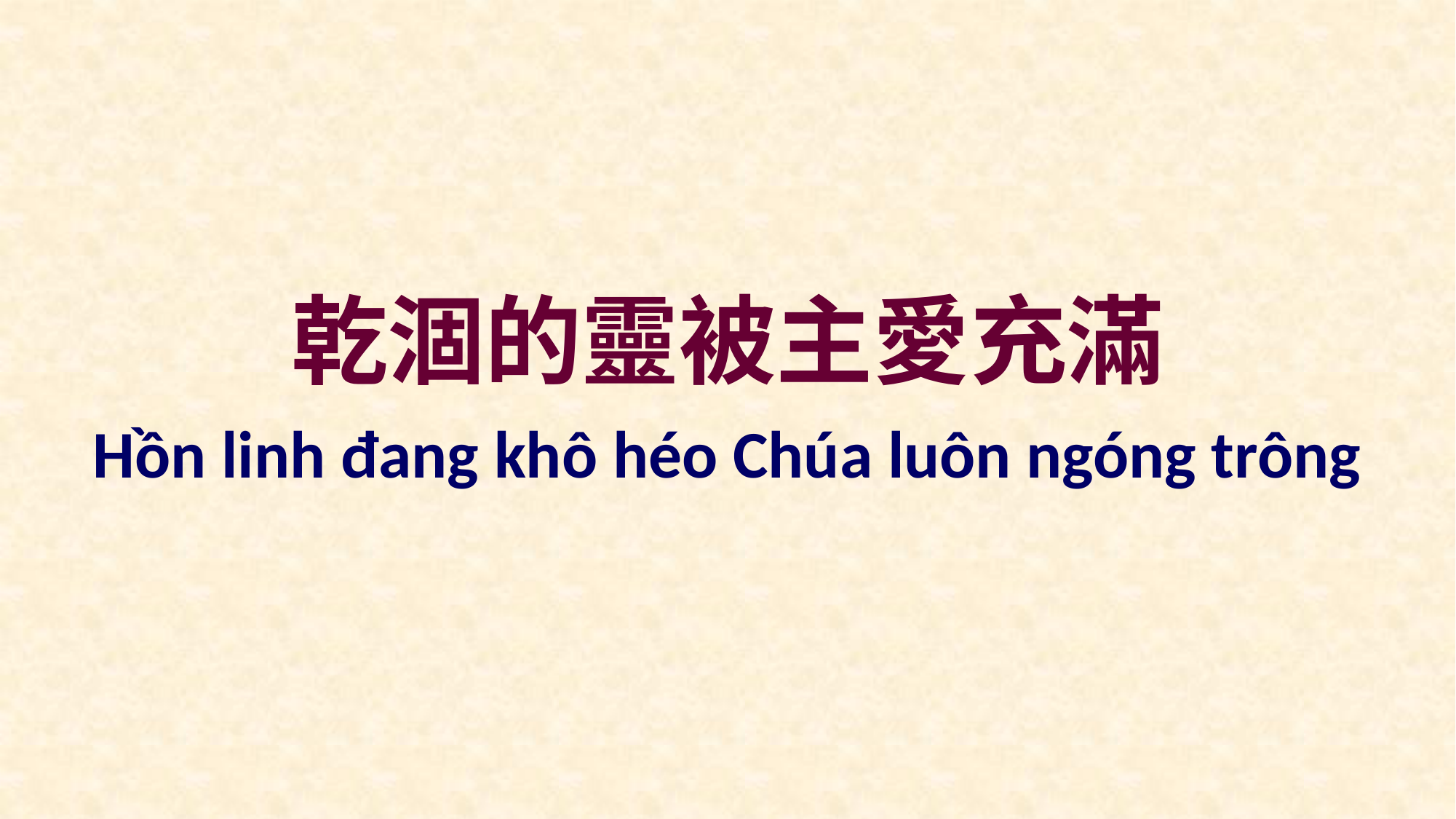

乾涸的靈被主愛充滿
Hồn linh đang khô héo Chúa luôn ngóng trông